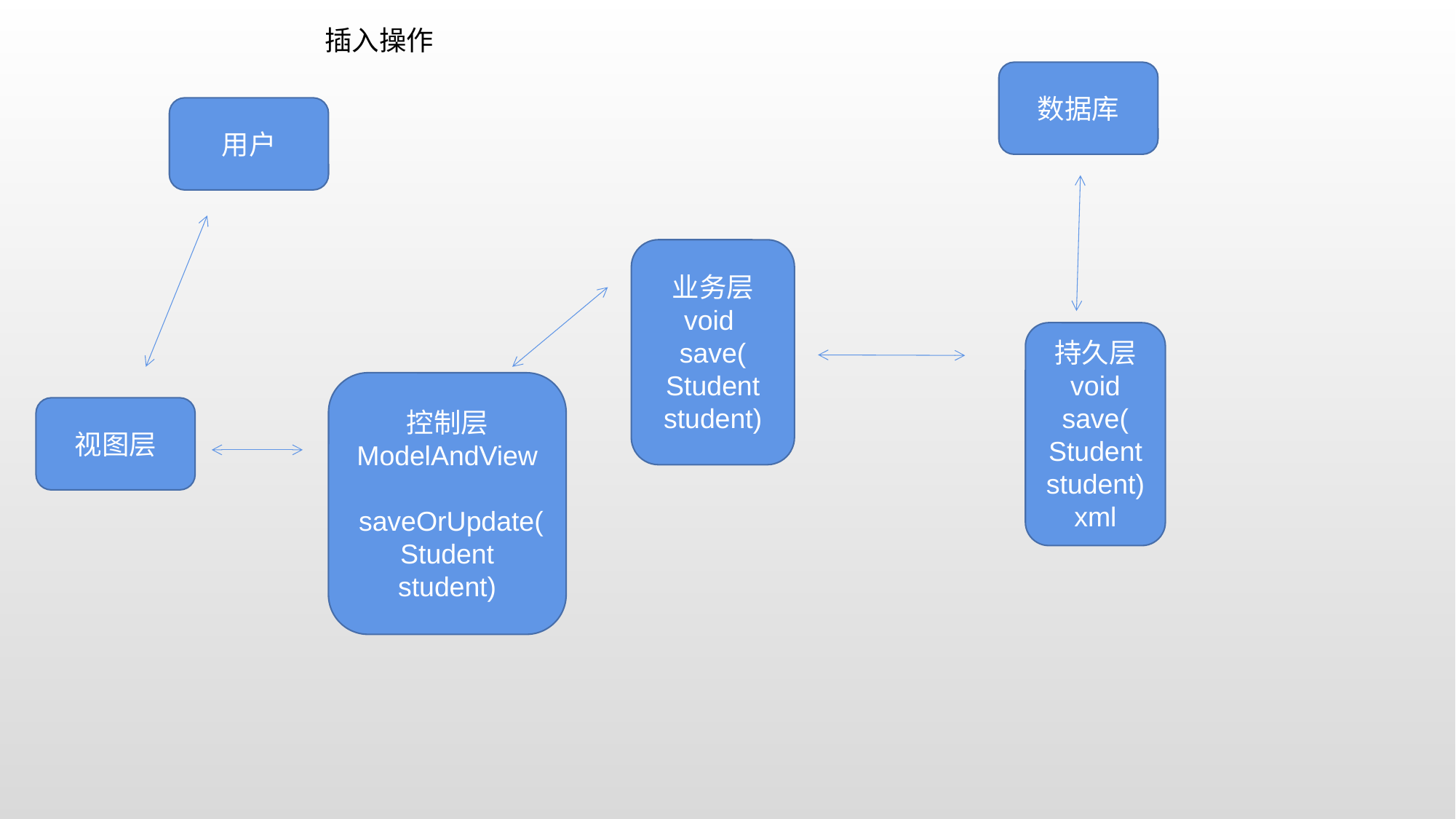

插入操作
数据库
用户
业务层
void
save(
Student student)

持久层
void save(
Student student)
xml

控制层
ModelAndView

 saveOrUpdate(
Student student)
视图层